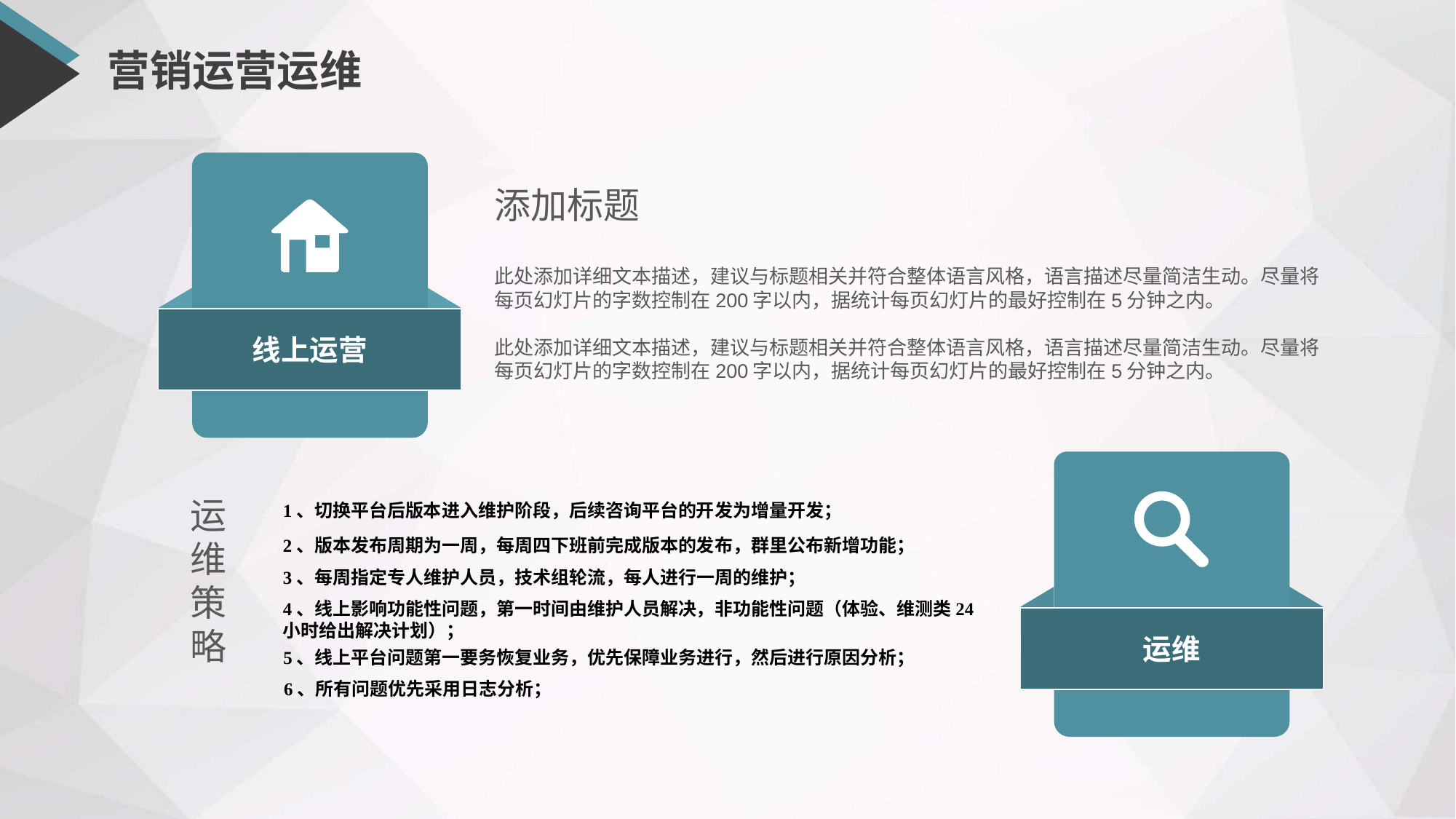

# 营销运营运维

线上运营

添加标题

此处添加详细文本描述，建议与标题相关并符合整体语言风格，语言描述尽量简洁生动。尽量将每页幻灯片的字数控制在200字以内，据统计每页幻灯片的最好控制在5分钟之内。

此处添加详细文本描述，建议与标题相关并符合整体语言风格，语言描述尽量简洁生动。尽量将每页幻灯片的字数控制在200字以内，据统计每页幻灯片的最好控制在5分钟之内。

运维

1、切换平台后版本进入维护阶段，后续咨询平台的开发为增量开发；
2、版本发布周期为一周，每周四下班前完成版本的发布，群里公布新增功能；
运维策略
3、每周指定专人维护人员，技术组轮流，每人进行一周的维护；
4、线上影响功能性问题，第一时间由维护人员解决，非功能性问题（体验、维测类24小时给出解决计划）；
5、线上平台问题第一要务恢复业务，优先保障业务进行，然后进行原因分析；
6、所有问题优先采用日志分析；